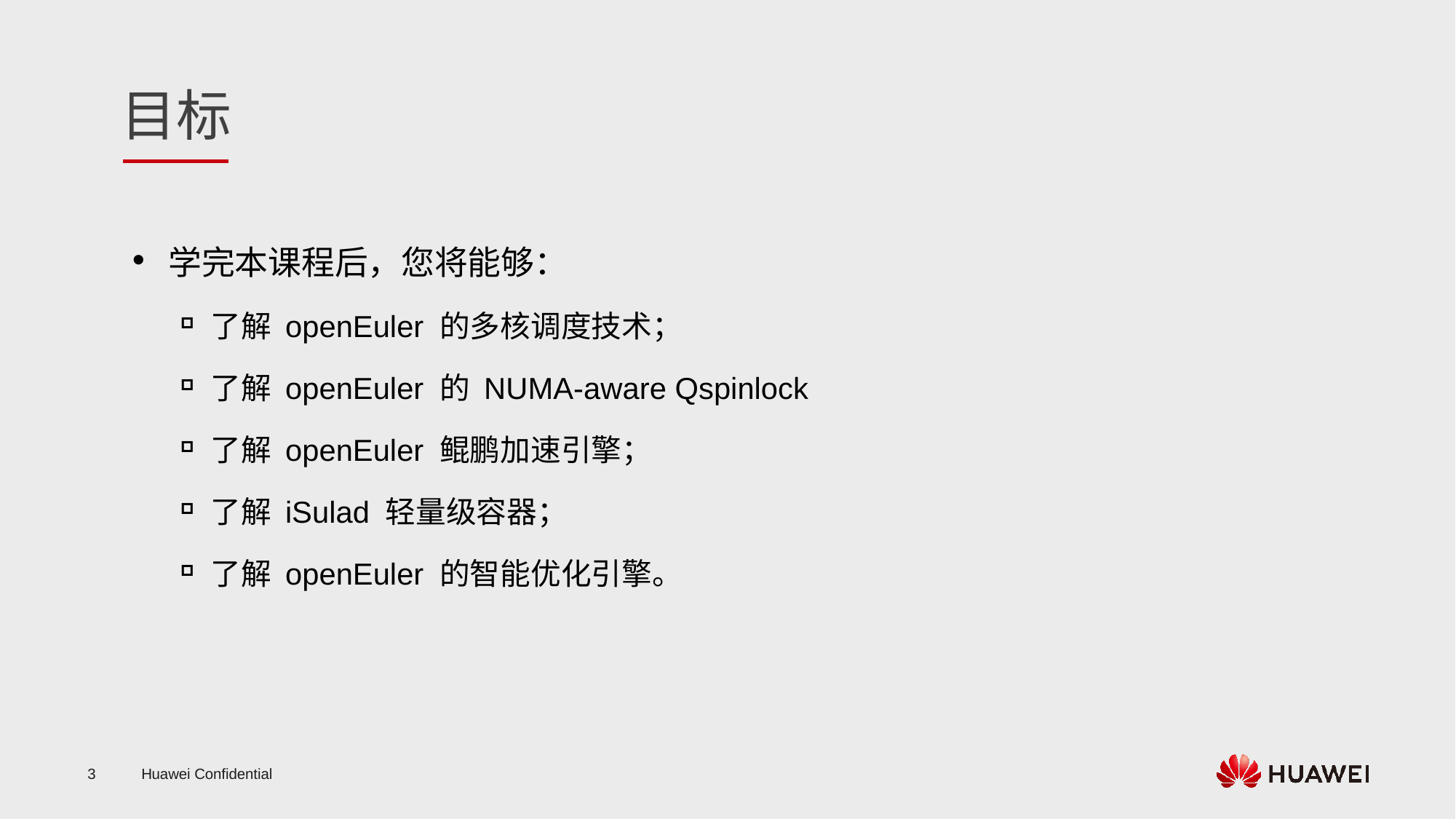

学完本课程后，您将能够：
了解 openEuler 的多核调度技术；
了解 openEuler 的 NUMA-aware Qspinlock
了解 openEuler 鲲鹏加速引擎；
了解 iSulad 轻量级容器；
了解 openEuler 的智能优化引擎。